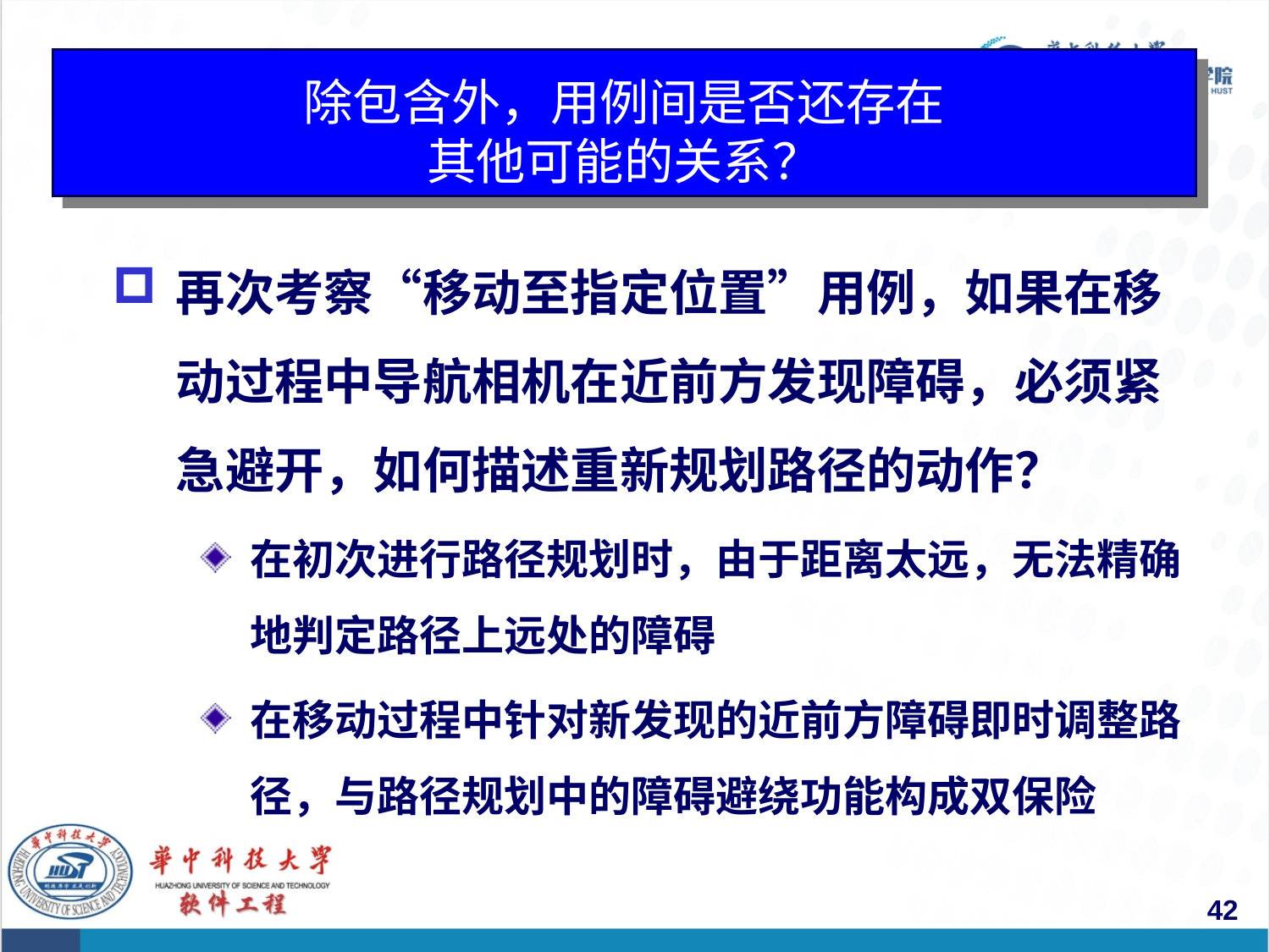

# 除包含外，用例间是否还存在 其他可能的关系？
再次考察“移动至指定位置”用例，如果在移动过程中导航相机在近前方发现障碍，必须紧急避开，如何描述重新规划路径的动作？
在初次进行路径规划时，由于距离太远，无法精确地判定路径上远处的障碍
在移动过程中针对新发现的近前方障碍即时调整路径，与路径规划中的障碍避绕功能构成双保险
42